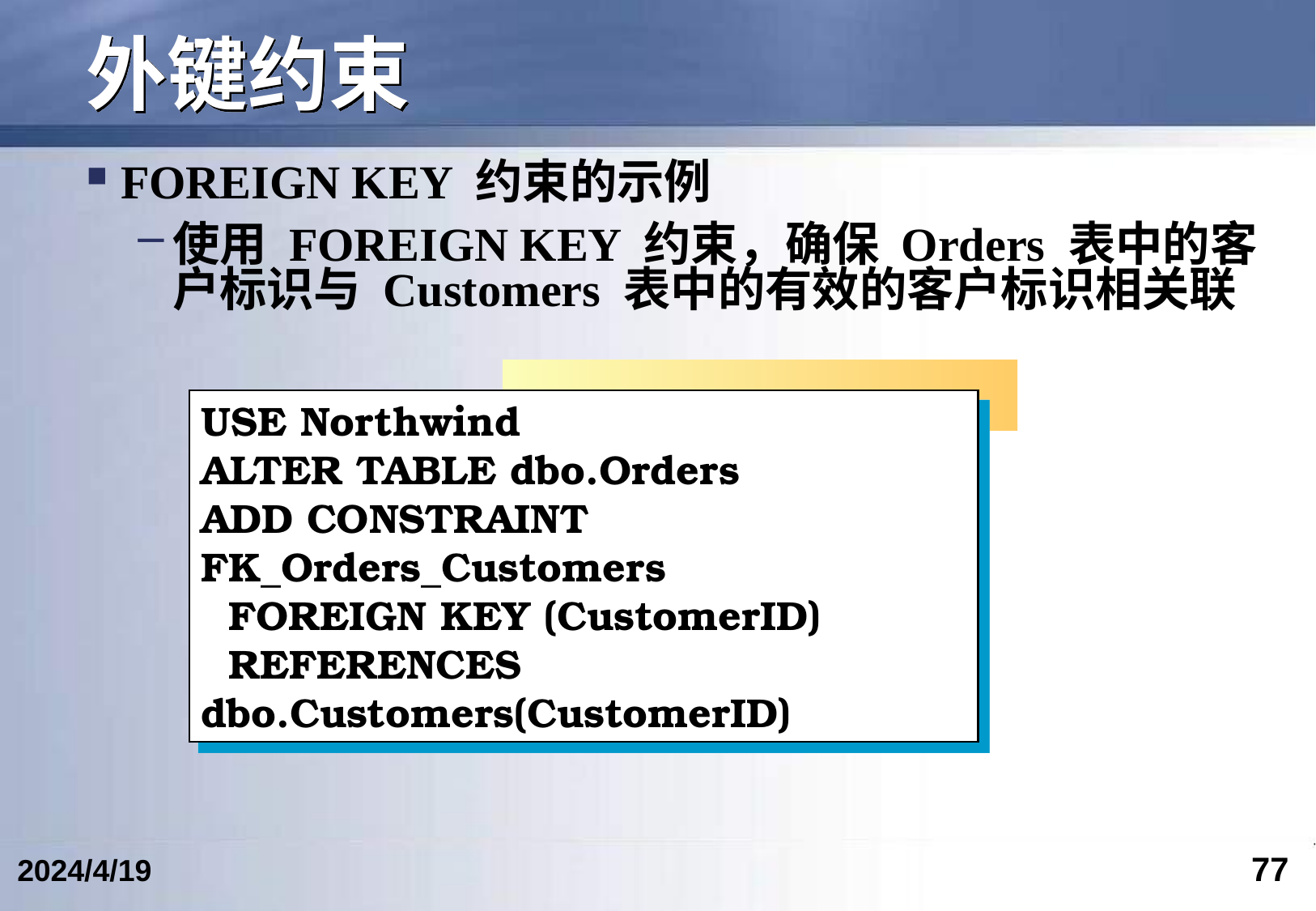

# 外键约束
FOREIGN KEY 约束的示例
使用 FOREIGN KEY 约束，确保 Orders 表中的客户标识与 Customers 表中的有效的客户标识相关联

USE Northwind
ALTER TABLE dbo.Orders
ADD CONSTRAINT FK_Orders_Customers
  FOREIGN KEY (CustomerID)
  REFERENCES dbo.Customers(CustomerID)
77
2024/4/19